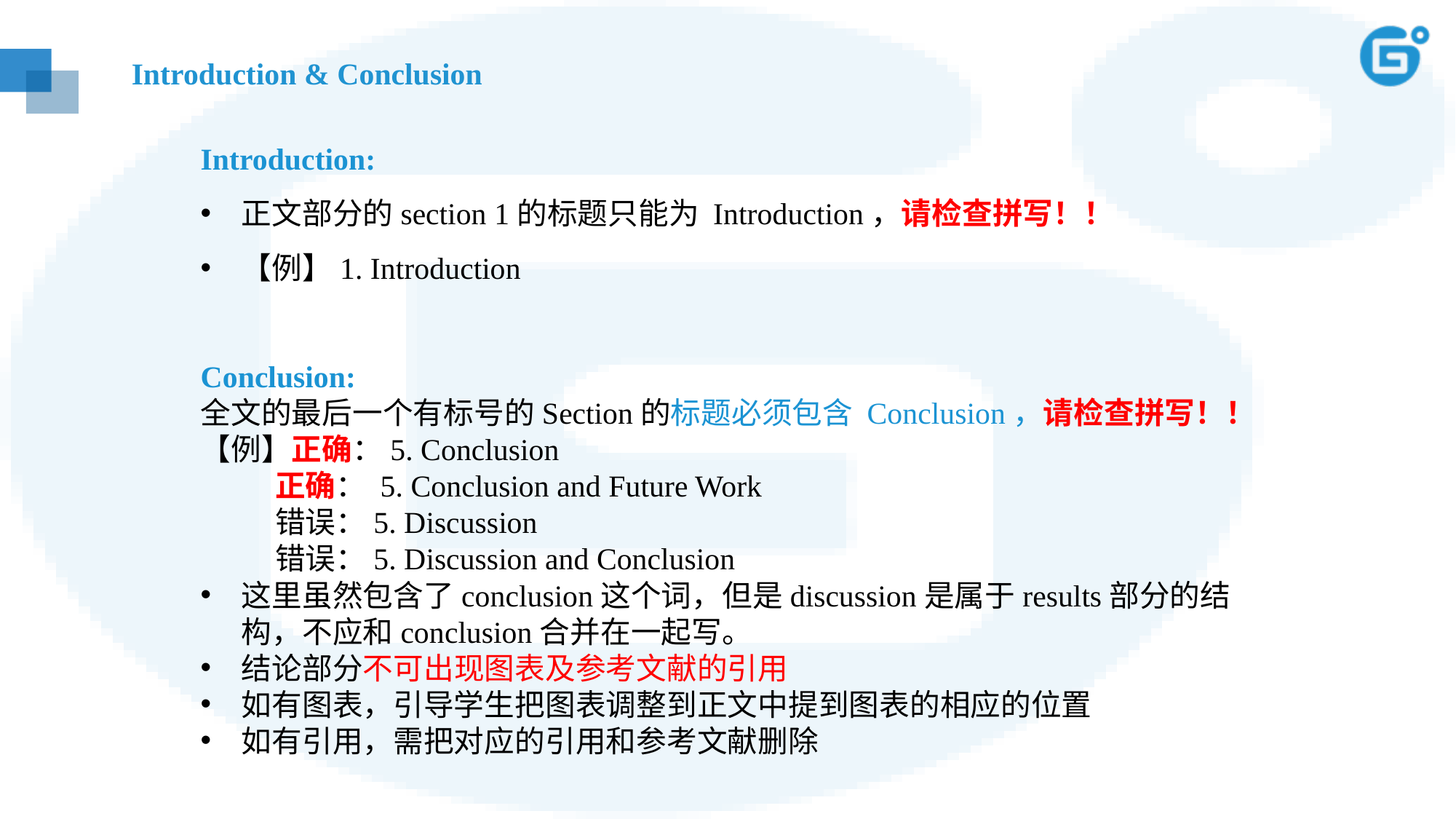

# Introduction & Conclusion
Introduction:
正文部分的section 1的标题只能为 Introduction，请检查拼写！！
【例】1. Introduction
Conclusion:
全文的最后一个有标号的Section的标题必须包含 Conclusion，请检查拼写！！
【例】正确：5. Conclusion
          正确： 5. Conclusion and Future Work
          错误：5. Discussion
          错误：5. Discussion and Conclusion
这里虽然包含了conclusion这个词，但是discussion是属于results部分的结构，不应和conclusion合并在一起写。
结论部分不可出现图表及参考文献的引用
如有图表，引导学生把图表调整到正文中提到图表的相应的位置
如有引用，需把对应的引用和参考文献删除